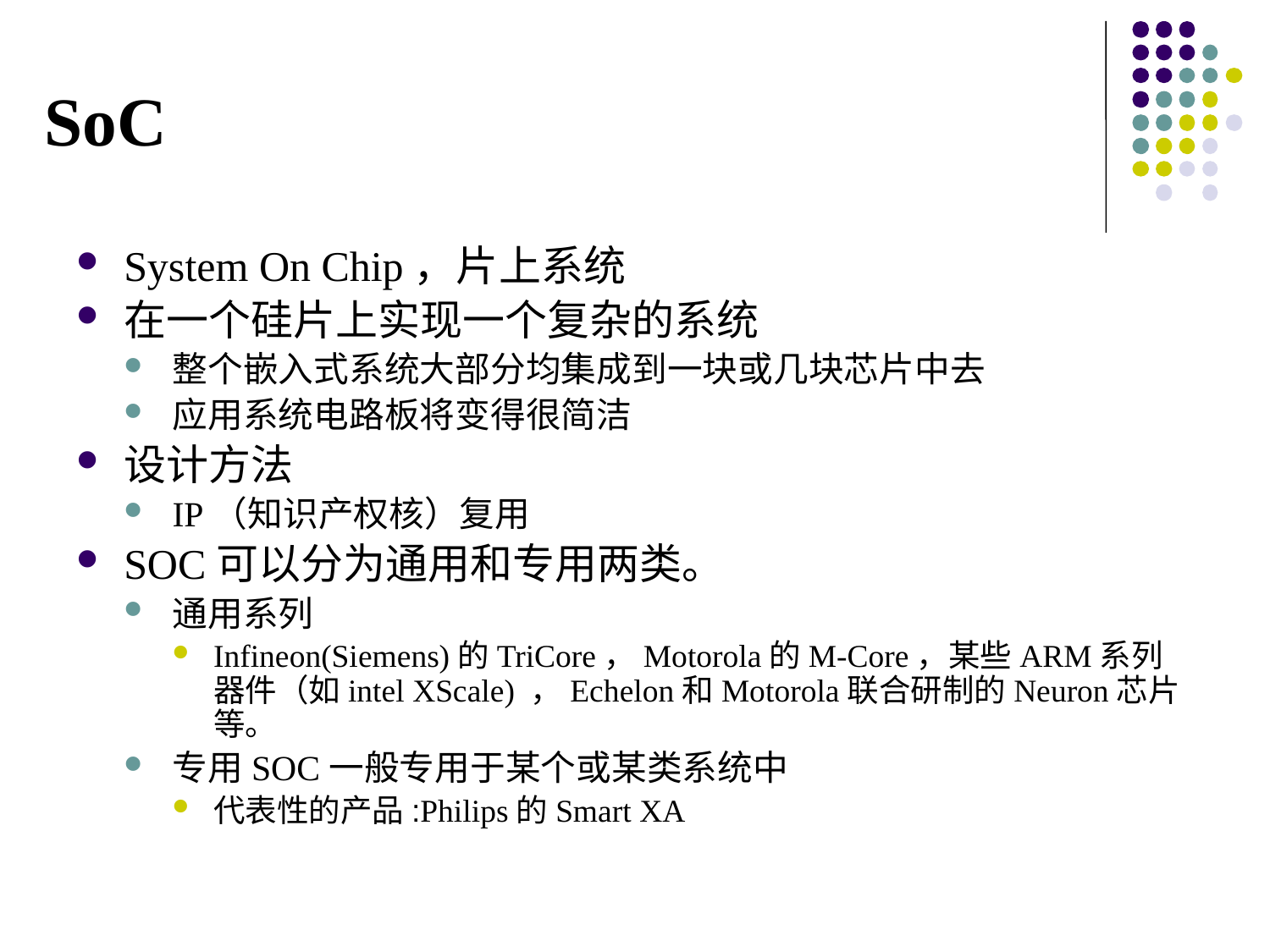

# SoC
System On Chip，片上系统
在一个硅片上实现一个复杂的系统
整个嵌入式系统大部分均集成到一块或几块芯片中去
应用系统电路板将变得很简洁
设计方法
IP（知识产权核）复用
SOC可以分为通用和专用两类。
通用系列
Infineon(Siemens)的TriCore，Motorola的M-Core，某些ARM系列器件（如intel XScale) ，Echelon和Motorola联合研制的Neuron芯片等。
专用SOC一般专用于某个或某类系统中
代表性的产品:Philips的Smart XA